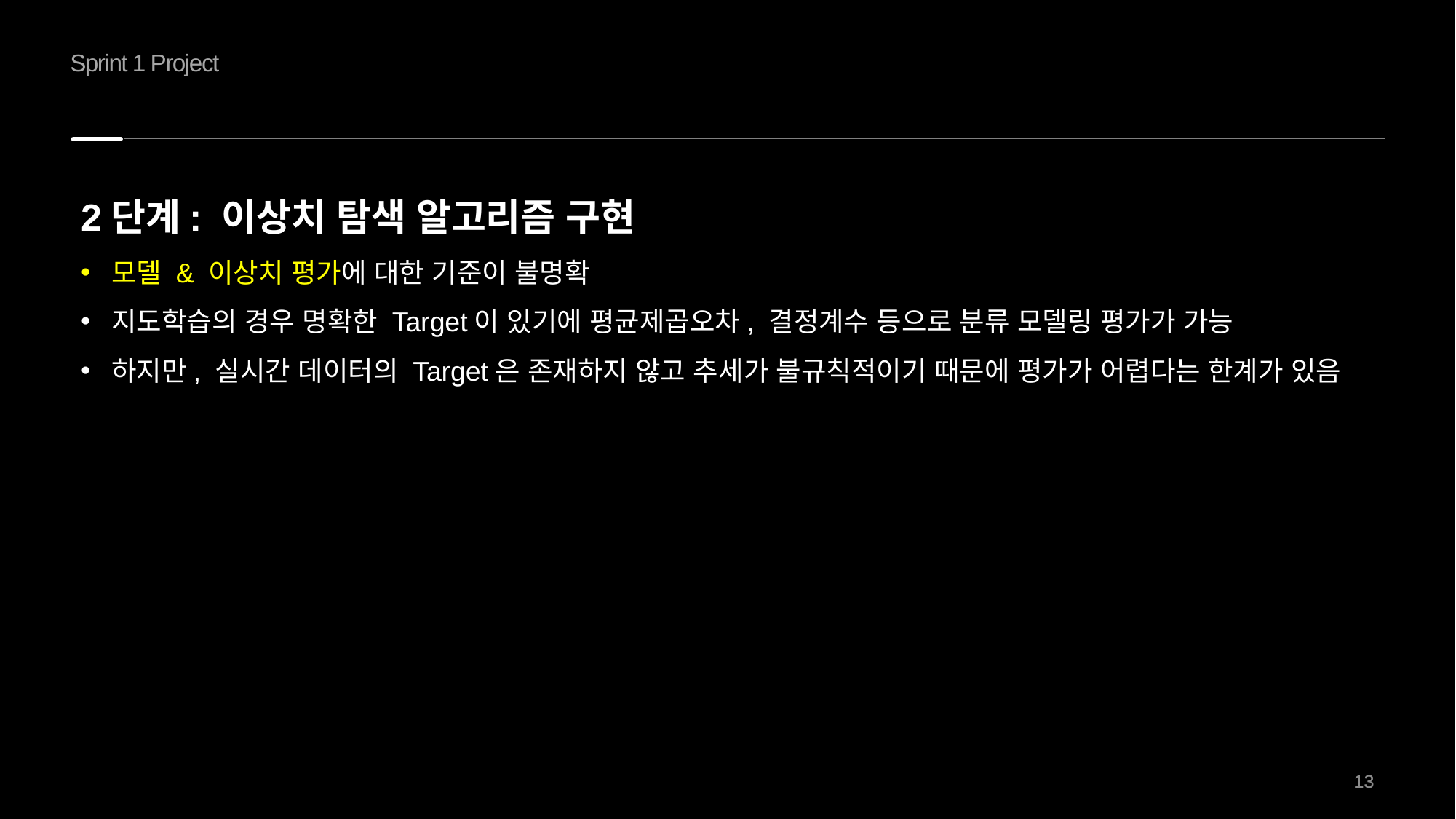

Sprint 1 Project
분석 방법
2-2
2단계: 이상치 탐색 알고리즘 구현
모델 & 이상치 평가에 대한 기준이 불명확
지도학습의 경우 명확한 Target이 있기에 평균제곱오차, 결정계수 등으로 분류 모델링 평가가 가능
하지만, 실시간 데이터의 Target은 존재하지 않고 추세가 불규칙적이기 때문에 평가가 어렵다는 한계가 있음

13
13